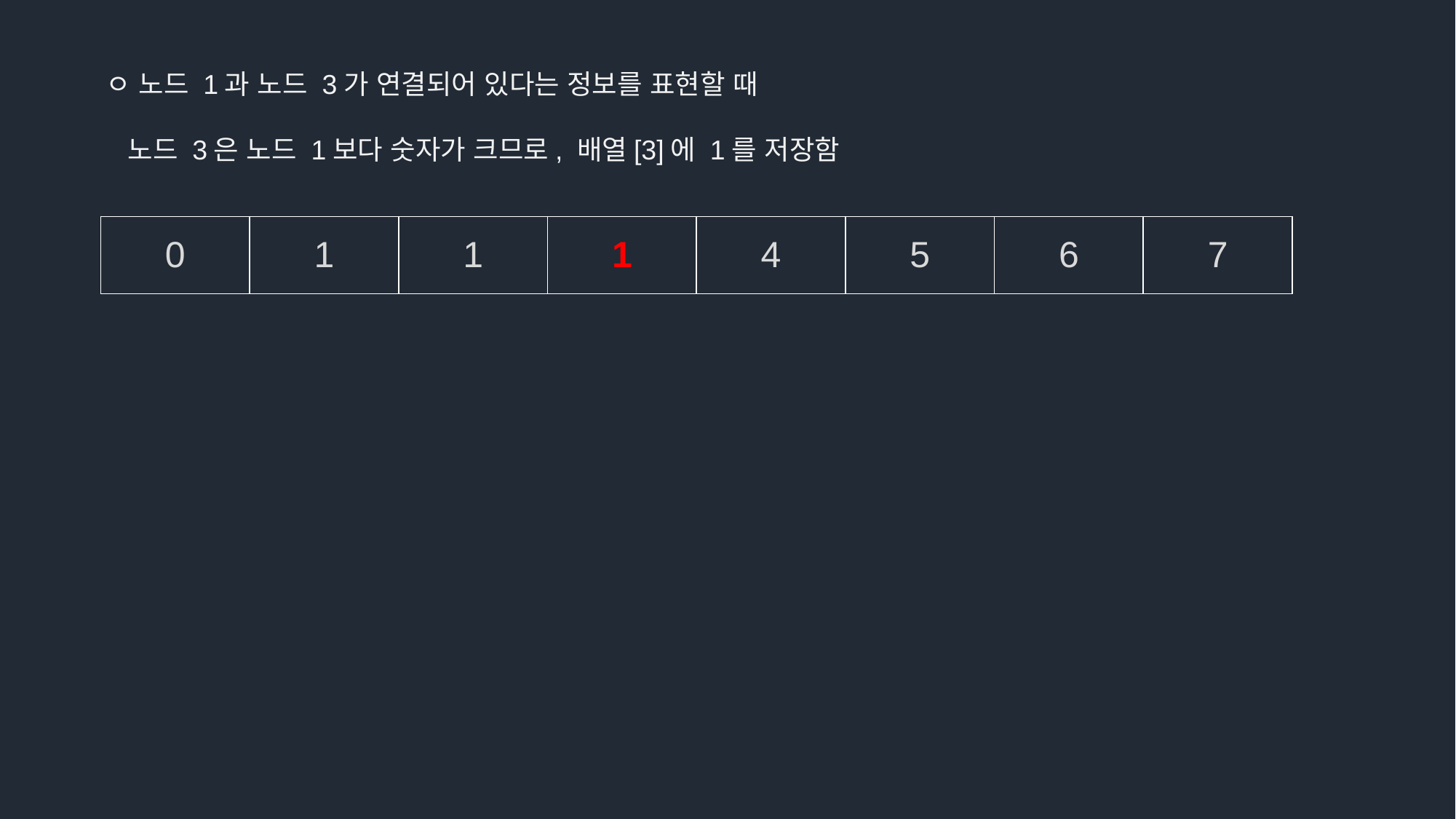

ㅇ 노드 1과 노드 3가 연결되어 있다는 정보를 표현할 때

  노드 3은 노드 1보다 숫자가 크므로, 배열[3]에 1를 저장함
| 0 | 1 | 1 | 1 | 4 | 5 | 6 | 7 |
| --- | --- | --- | --- | --- | --- | --- | --- |